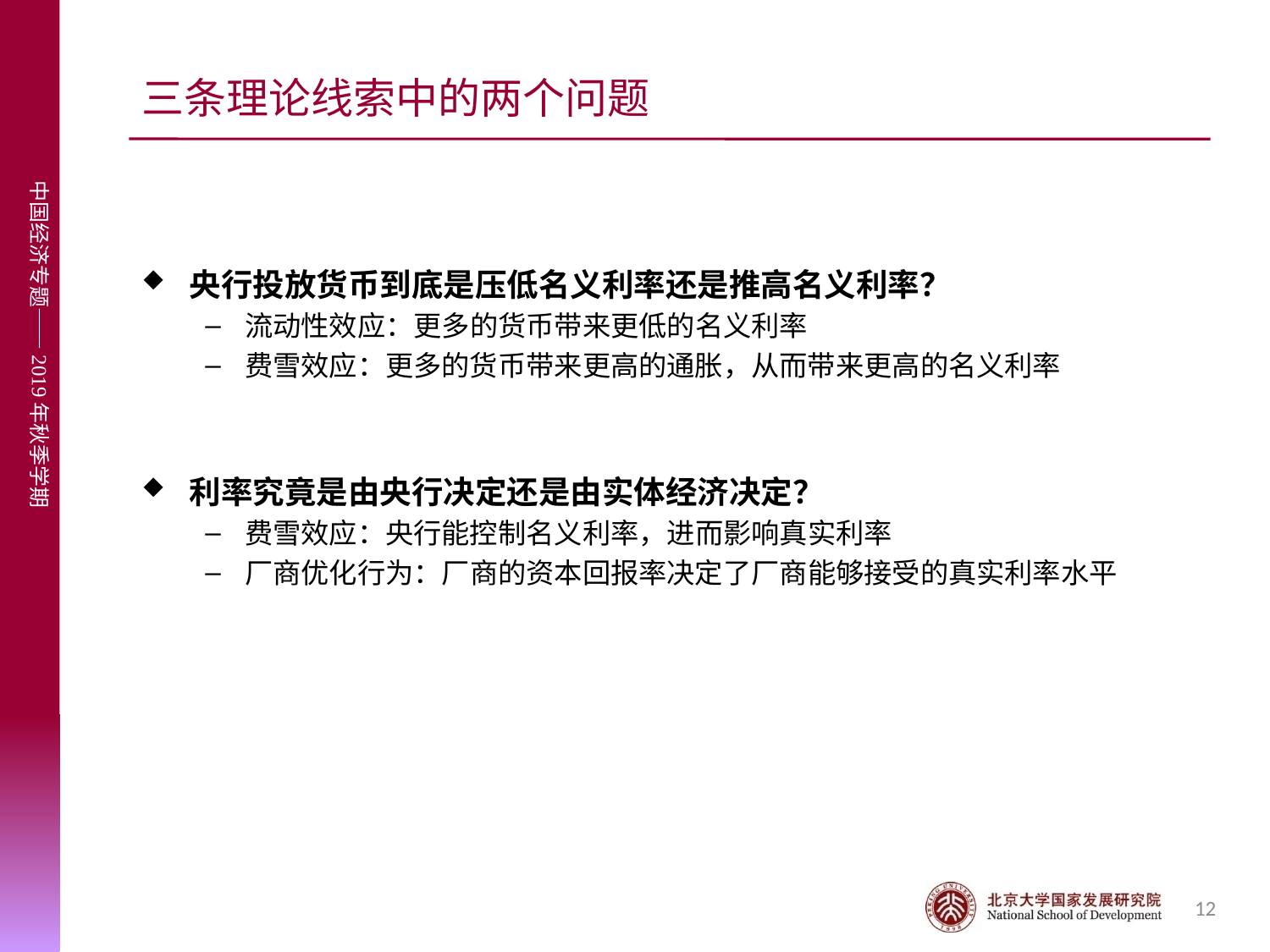

# 三条理论线索中的两个问题

央行投放货币到底是压低名义利率还是推高名义利率？
流动性效应：更多的货币带来更低的名义利率
费雪效应：更多的货币带来更高的通胀，从而带来更高的名义利率

利率究竟是由央行决定还是由实体经济决定？
费雪效应：央行能控制名义利率，进而影响真实利率
厂商优化行为：厂商的资本回报率决定了厂商能够接受的真实利率水平

12